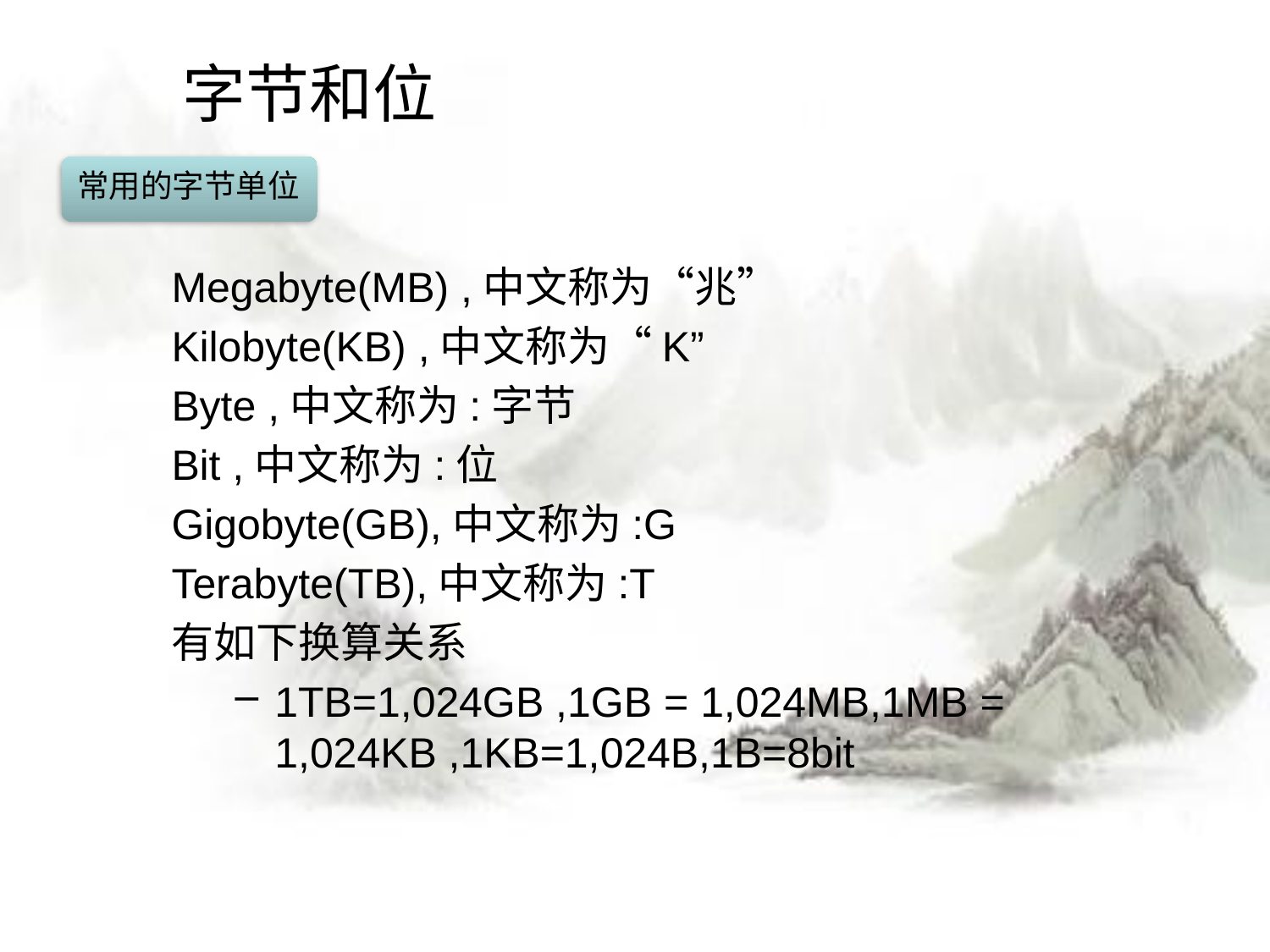

# 字节和位
常用的字节单位
Megabyte(MB) ,中文称为“兆”
Kilobyte(KB) ,中文称为“K”
Byte ,中文称为:字节
Bit ,中文称为:位
Gigobyte(GB),中文称为:G
Terabyte(TB),中文称为:T
有如下换算关系
1TB=1,024GB ,1GB = 1,024MB,1MB = 1,024KB ,1KB=1,024B,1B=8bit